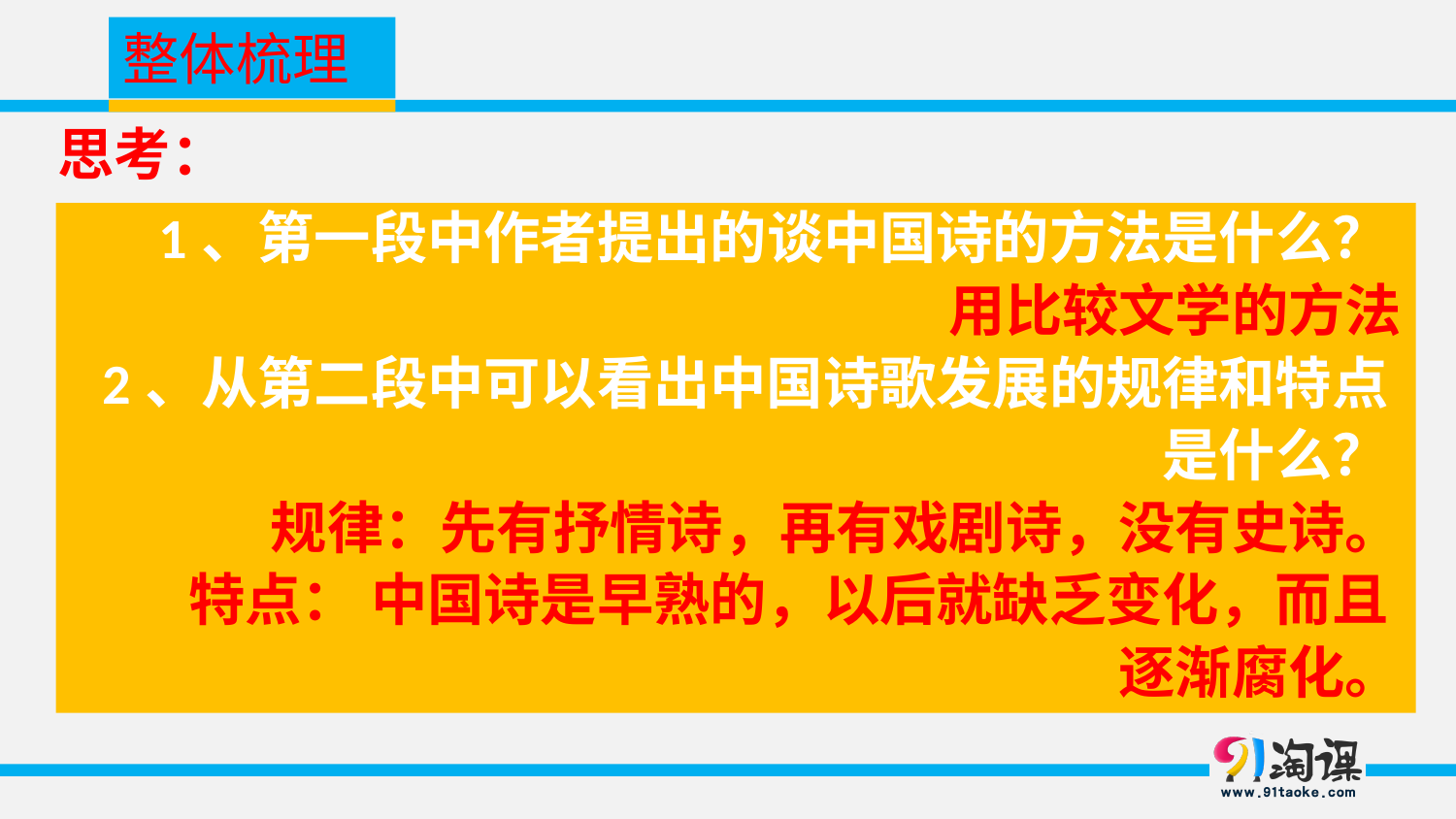

整体梳理
思考：
1、第一段中作者提出的谈中国诗的方法是什么？
   用比较文学的方法
2、从第二段中可以看出中国诗歌发展的规律和特点
   是什么？
   规律：先有抒情诗，再有戏剧诗，没有史诗。
   特点： 中国诗是早熟的，以后就缺乏变化，而且
   逐渐腐化。